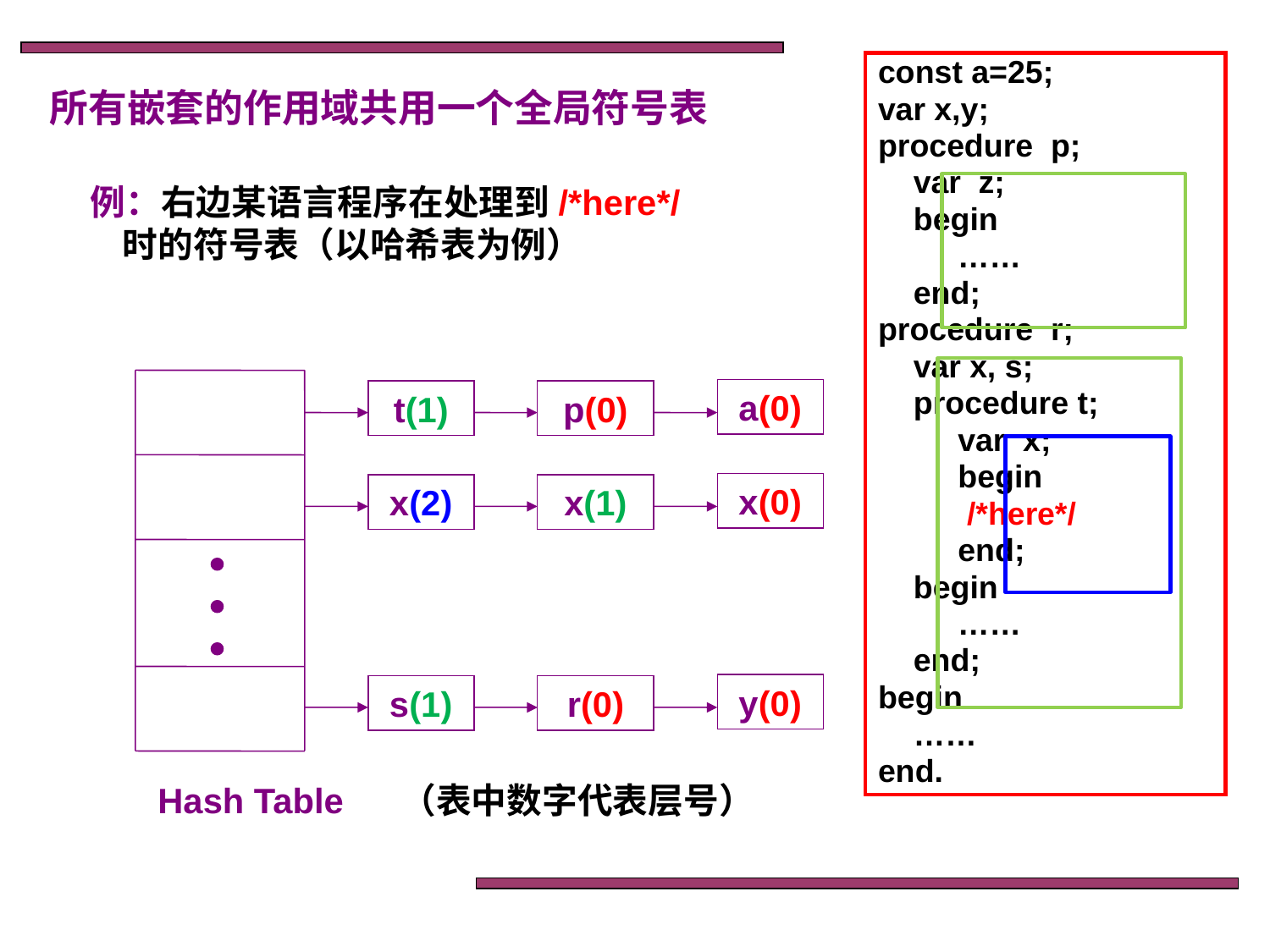

const a=25;
var x,y;
procedure  p;
    var  z;
    begin
         ……
    end;
procedure  r;
    var x, s;
    procedure t;
         var  x;
         begin
          /*here*/
         end;
    begin
         ……
    end;
begin
    ……
end.
 所有嵌套的作用域共用一个全局符号表
    例：右边某语言程序在处理到/*here*/
        时的符号表（以哈希表为例）

a(0)
t(1)
p(0)

x(0)
x(2)
x(1)

•••

y(0)
s(1)
r(0)

Hash Table     （表中数字代表层号）
11